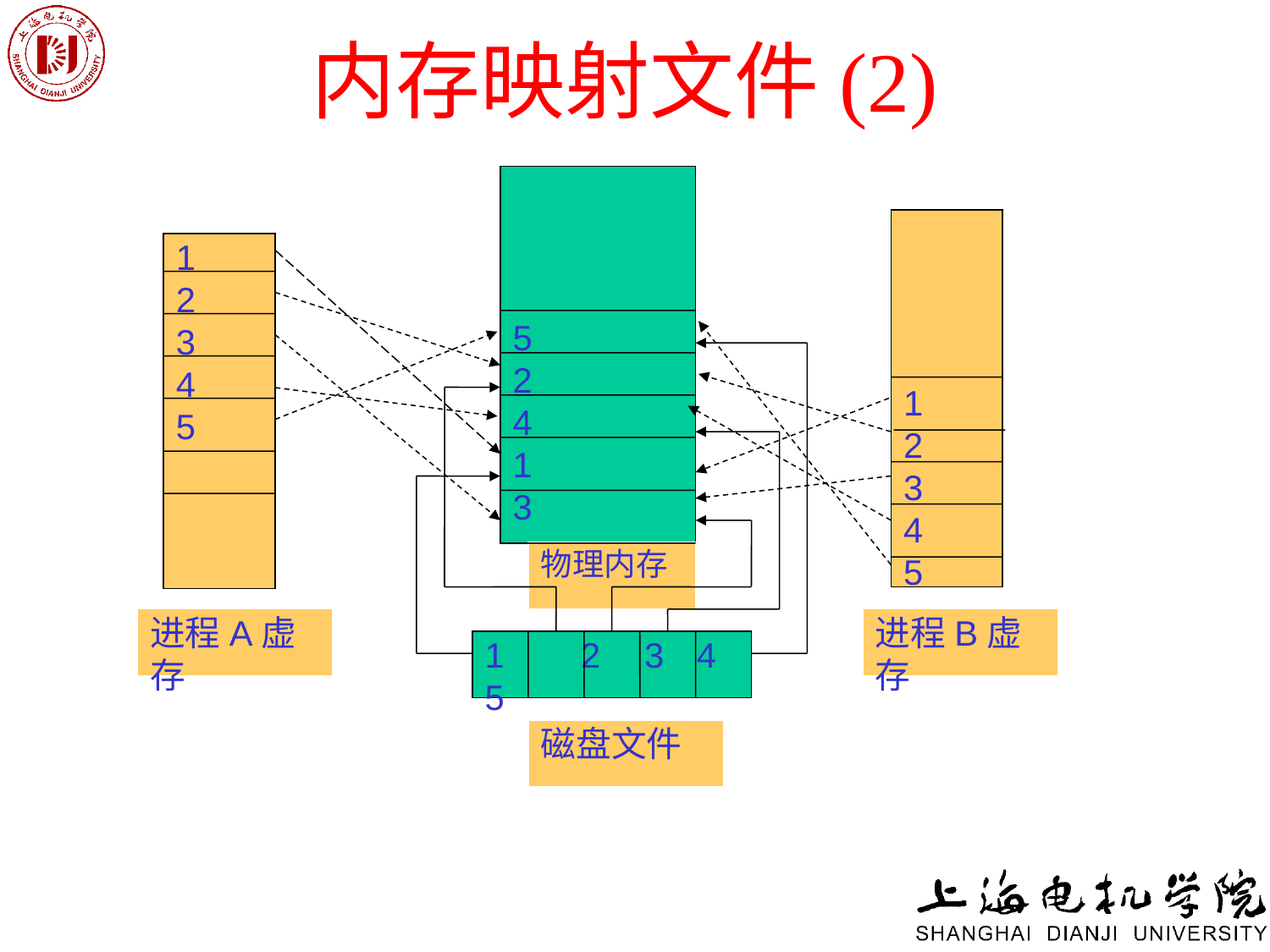

# 内存映射文件(2)

5
2
4
1
3

1
2
3
4
5
1
2
3
4
5

物理内存

进程A虚存

进程B虚存
1       2    3   4   5

磁盘文件